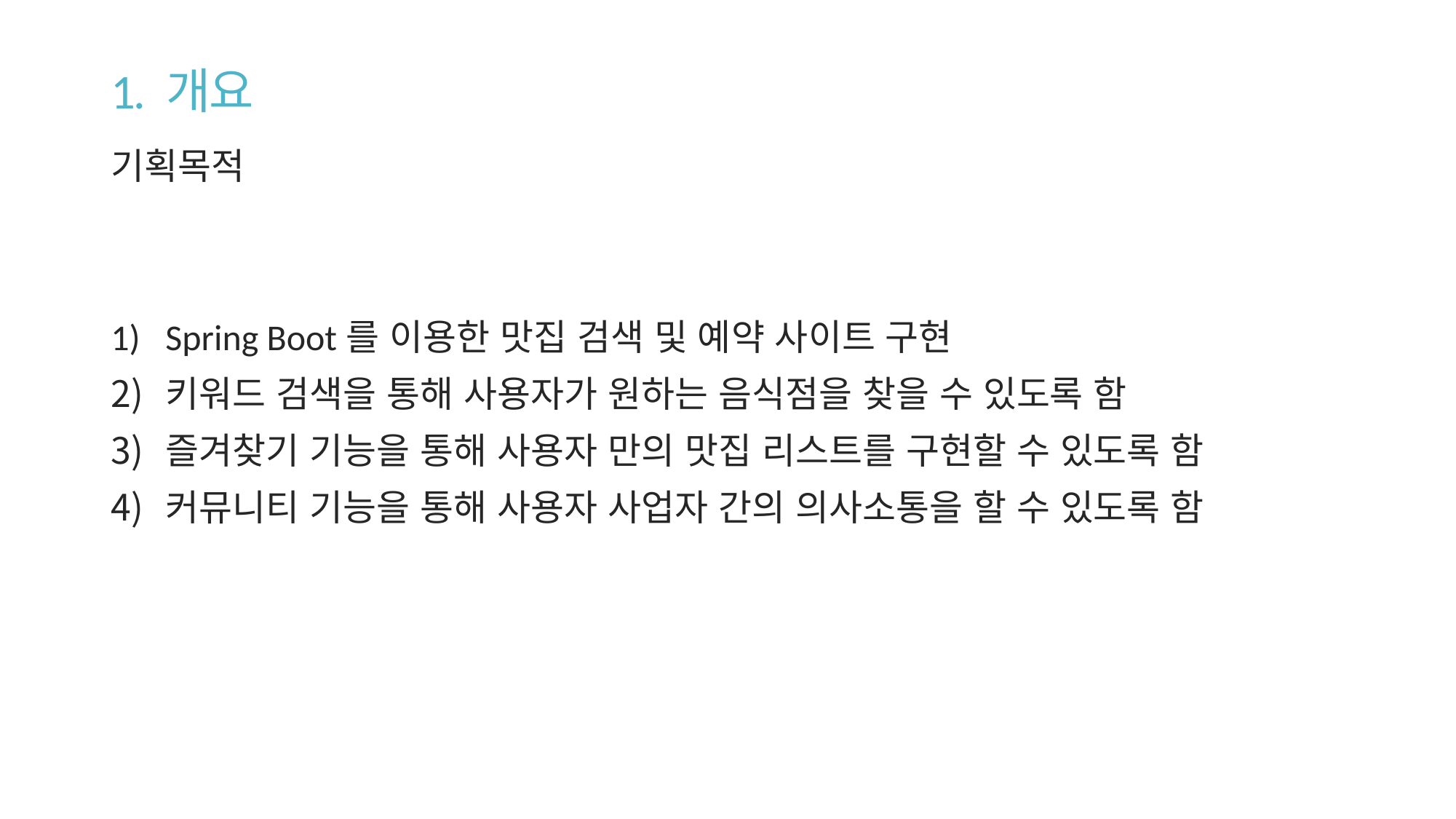

# 1. 개요
기획목적

Spring Boot를 이용한 맛집 검색 및 예약 사이트 구현
키워드 검색을 통해 사용자가 원하는 음식점을 찾을 수 있도록 함
즐겨찾기 기능을 통해 사용자 만의 맛집 리스트를 구현할 수 있도록 함
커뮤니티 기능을 통해 사용자 사업자 간의 의사소통을 할 수 있도록 함